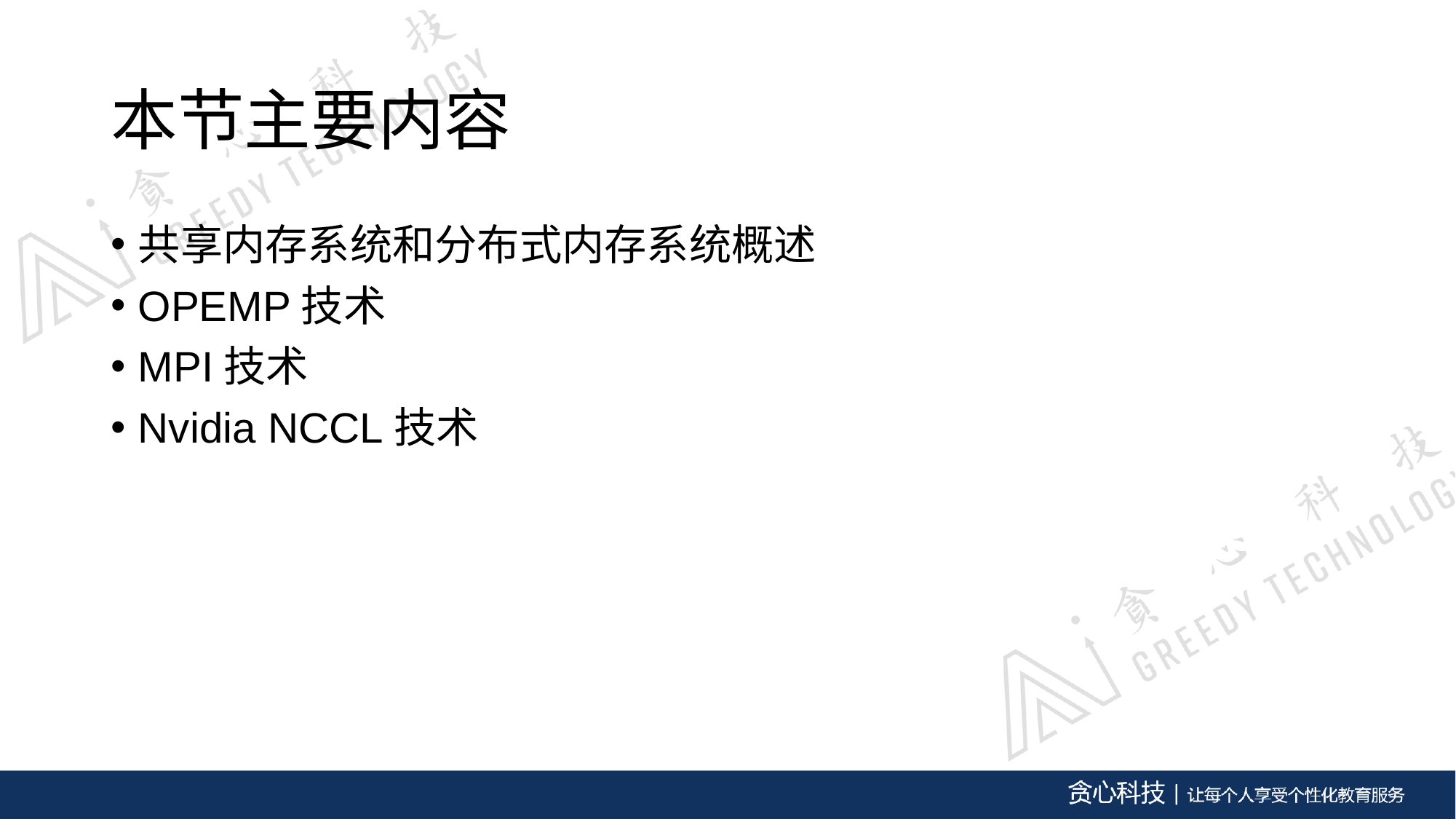

# 本节主要内容
共享内存系统和分布式内存系统概述
OPEMP技术
MPI技术
Nvidia NCCL技术